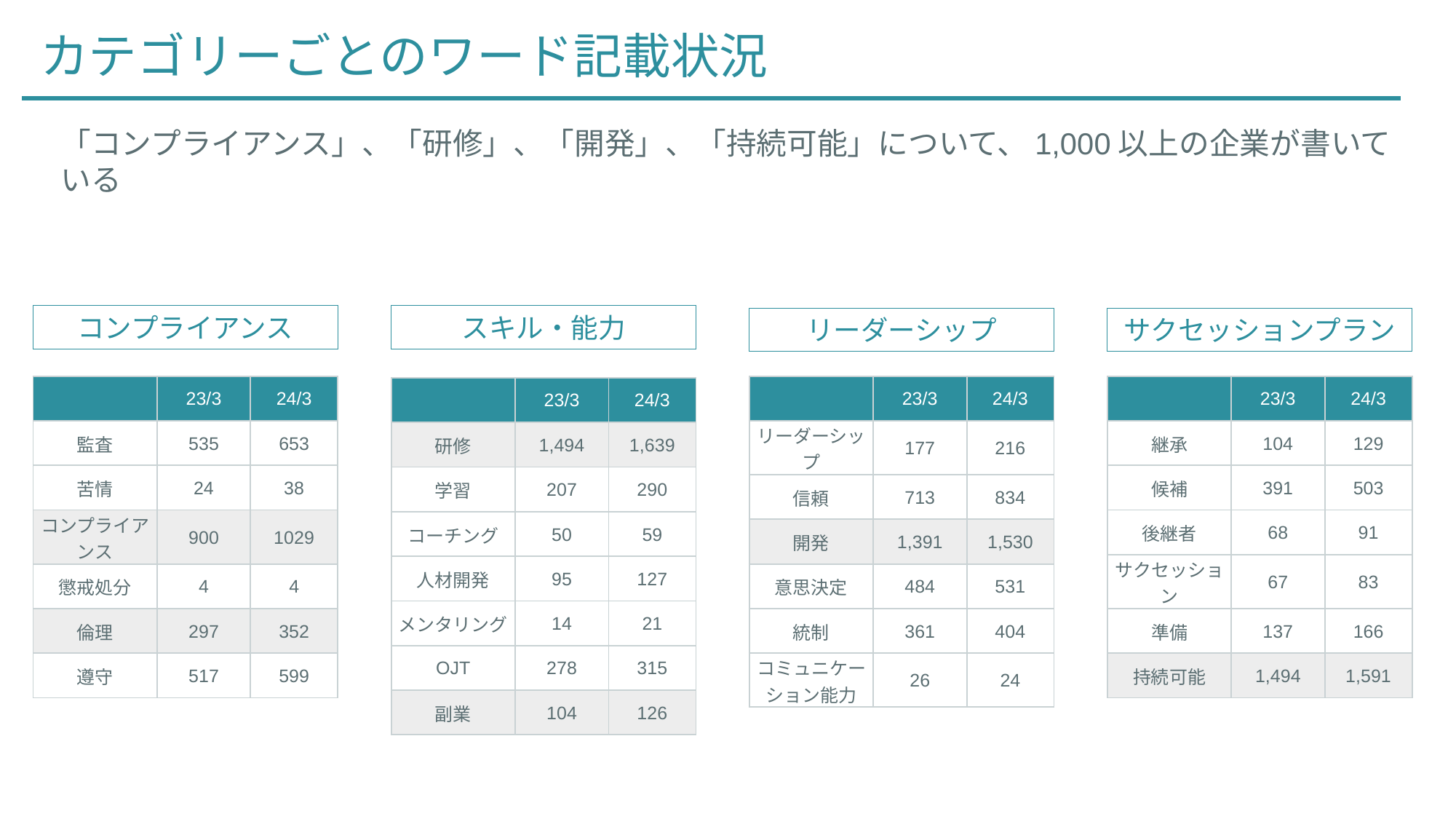

カテゴリーごとのワード記載状況
「コンプライアンス」、「研修」、「開発」、「持続可能」について、1,000以上の企業が書いている
コンプライアンス
スキル・能力
リーダーシップ
サクセッションプラン
|  | 23/3 | 24/3 |
| --- | --- | --- |
| リーダーシップ | 177 | 216 |
| 信頼 | 713 | 834 |
| 開発 | 1,391 | 1,530 |
| 意思決定 | 484 | 531 |
| 統制 | 361 | 404 |
| コミュニケーション能力 | 26 | 24 |
|  | 23/3 | 24/3 |
| --- | --- | --- |
| 継承 | 104 | 129 |
| 候補 | 391 | 503 |
| 後継者 | 68 | 91 |
| サクセッション | 67 | 83 |
| 準備 | 137 | 166 |
| 持続可能 | 1,494 | 1,591 |
|  | 23/3 | 24/3 |
| --- | --- | --- |
| 監査 | 535 | 653 |
| 苦情 | 24 | 38 |
| コンプライアンス | 900 | 1029 |
| 懲戒処分 | 4 | 4 |
| 倫理 | 297 | 352 |
| 遵守 | 517 | 599 |
|  | 23/3 | 24/3 |
| --- | --- | --- |
| 研修 | 1,494 | 1,639 |
| 学習 | 207 | 290 |
| コーチング | 50 | 59 |
| 人材開発 | 95 | 127 |
| メンタリング | 14 | 21 |
| OJT | 278 | 315 |
| 副業 | 104 | 126 |